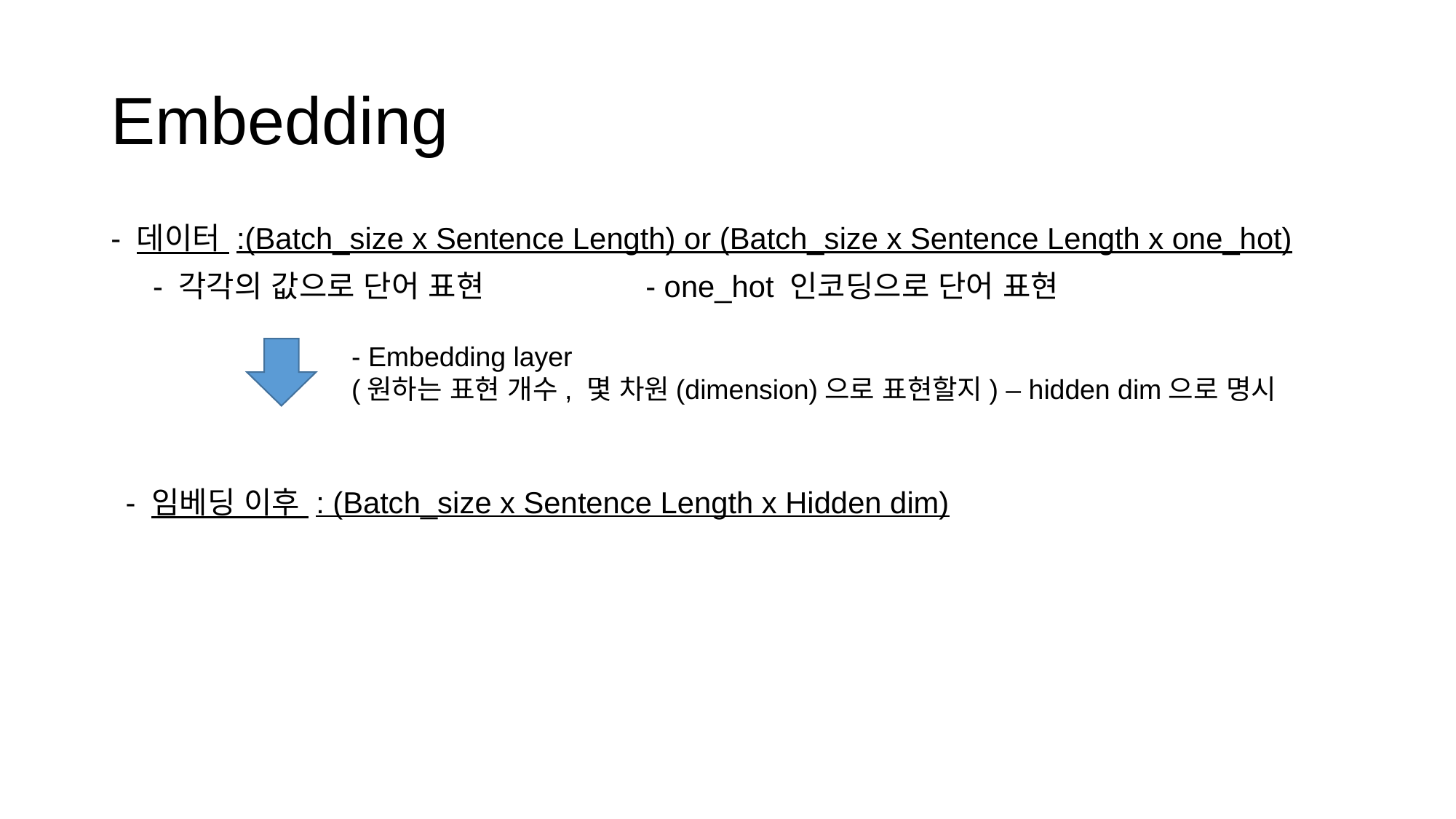

# Embedding
- 데이터 :(Batch_size x Sentence Length) or (Batch_size x Sentence Length x one_hot)
     - 각각의 값으로 단어 표현                  - one_hot 인코딩으로 단어 표현

- Embedding layer
(원하는 표현 개수, 몇 차원(dimension)으로 표현할지) – hidden dim으로 명시

- 임베딩 이후 : (Batch_size x Sentence Length x Hidden dim)